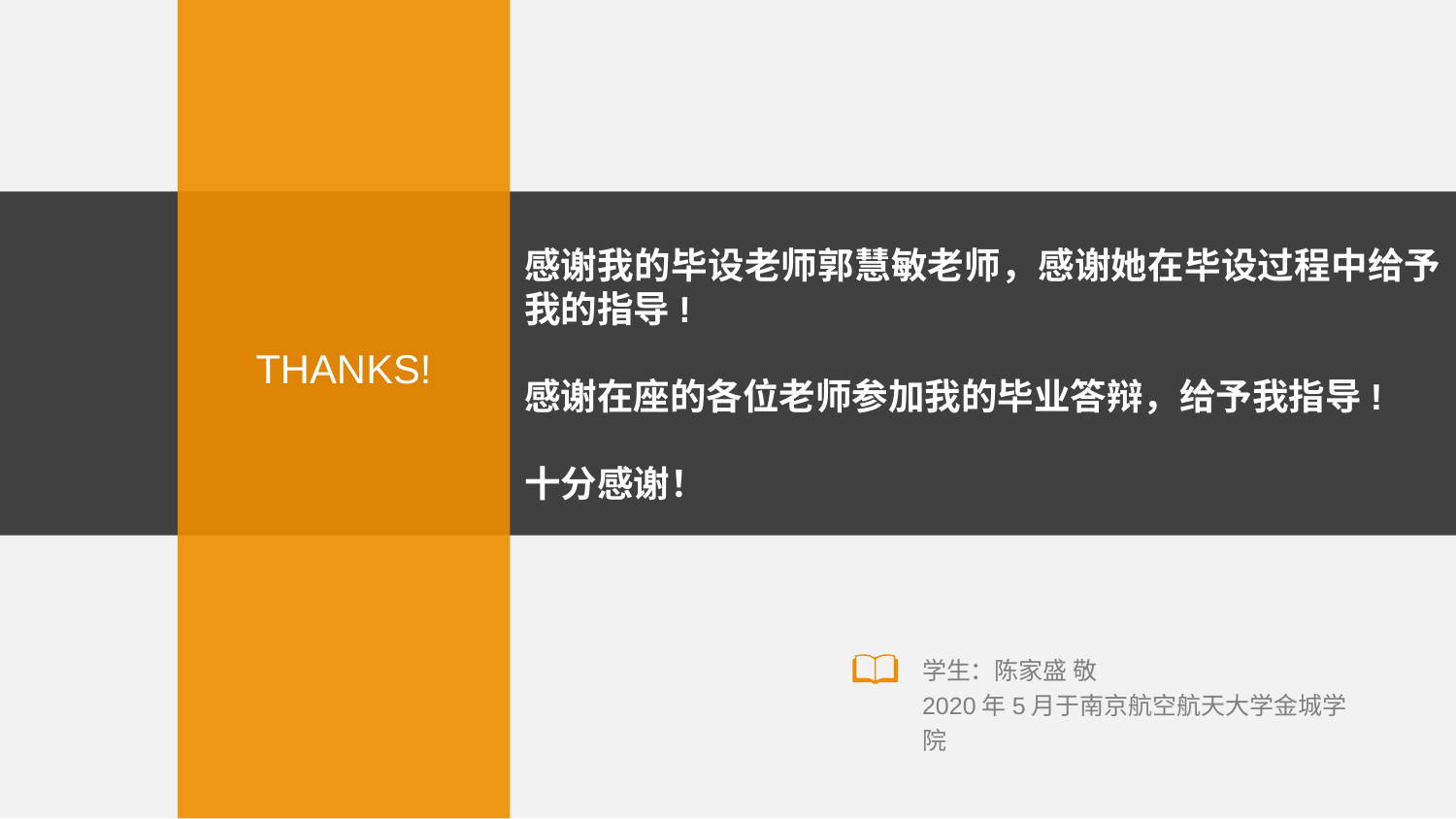

感谢我的毕设老师郭慧敏老师，感谢她在毕设过程中给予我的指导!

感谢在座的各位老师参加我的毕业答辩，给予我指导!

十分感谢！
THANKS!
学生：陈家盛 敬
2020年5月于南京航空航天大学金城学院